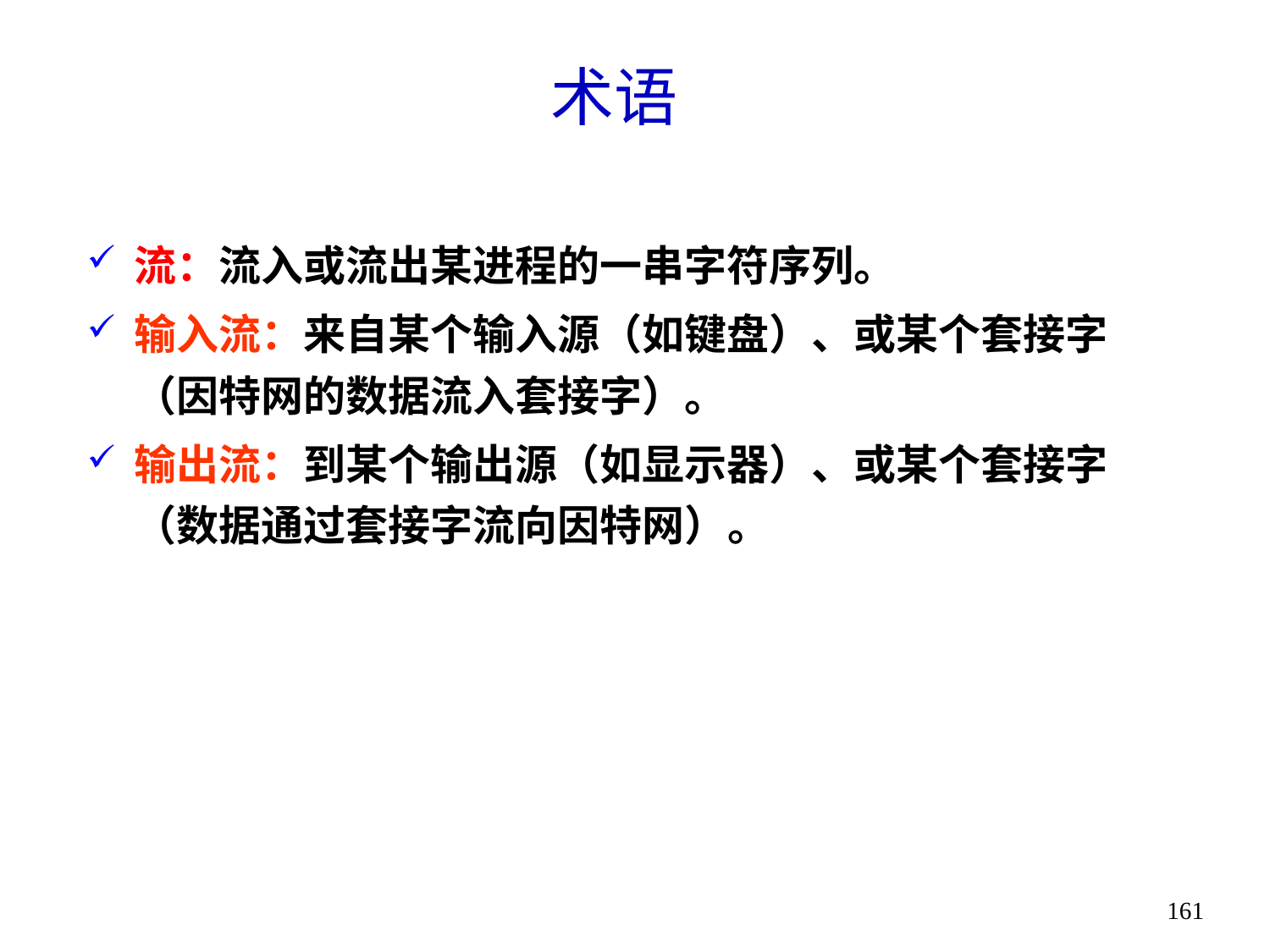

# 术语
流：流入或流出某进程的一串字符序列。
输入流：来自某个输入源（如键盘）、或某个套接字（因特网的数据流入套接字）。
输出流：到某个输出源（如显示器）、或某个套接字（数据通过套接字流向因特网）。
161